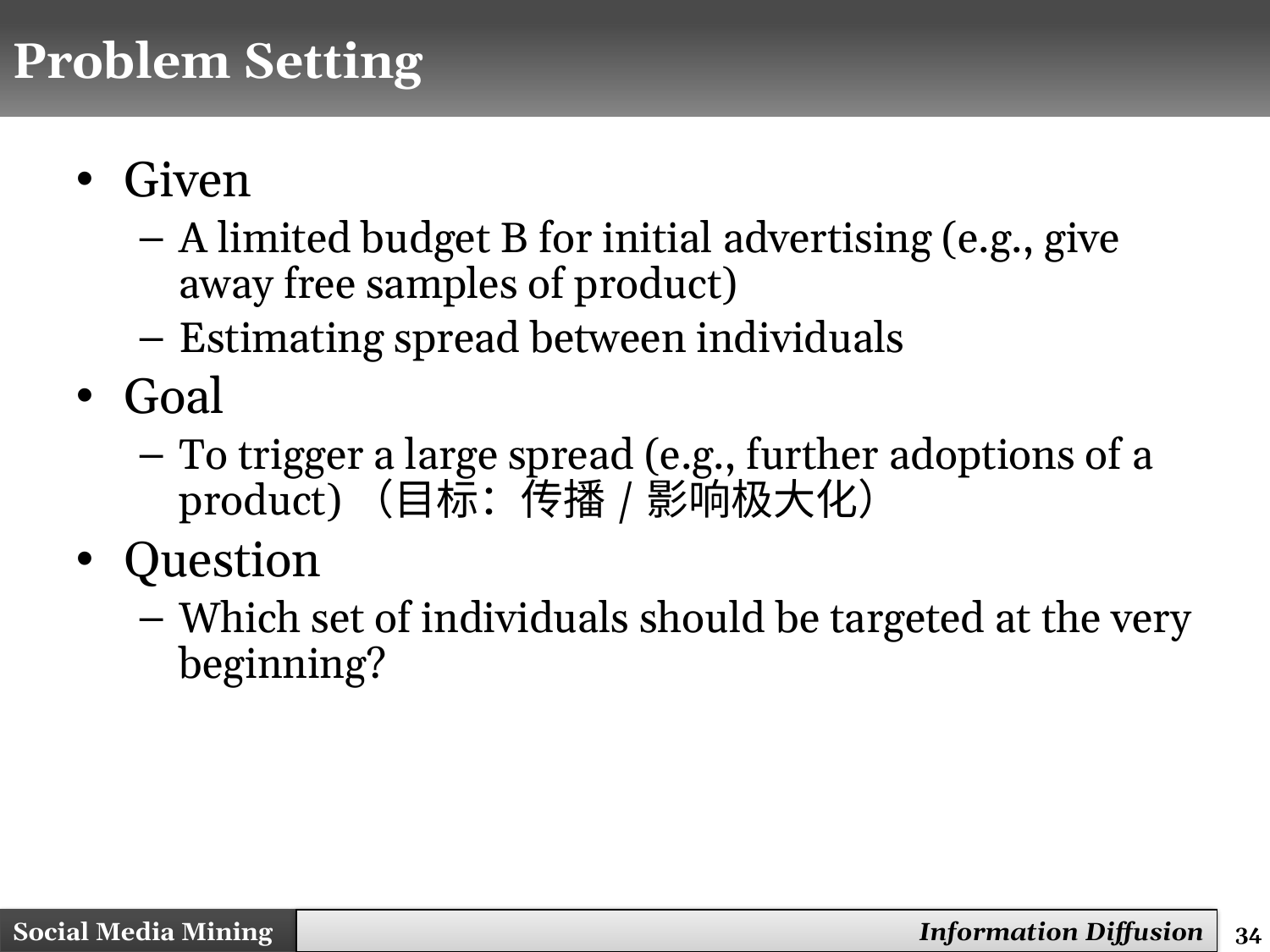

# Problem Setting
Given
A limited budget B for initial advertising (e.g., give away free samples of product)
Estimating spread between individuals
Goal
To trigger a large spread (e.g., further adoptions of a product)（目标：传播/影响极大化）
Question
Which set of individuals should be targeted at the very beginning?